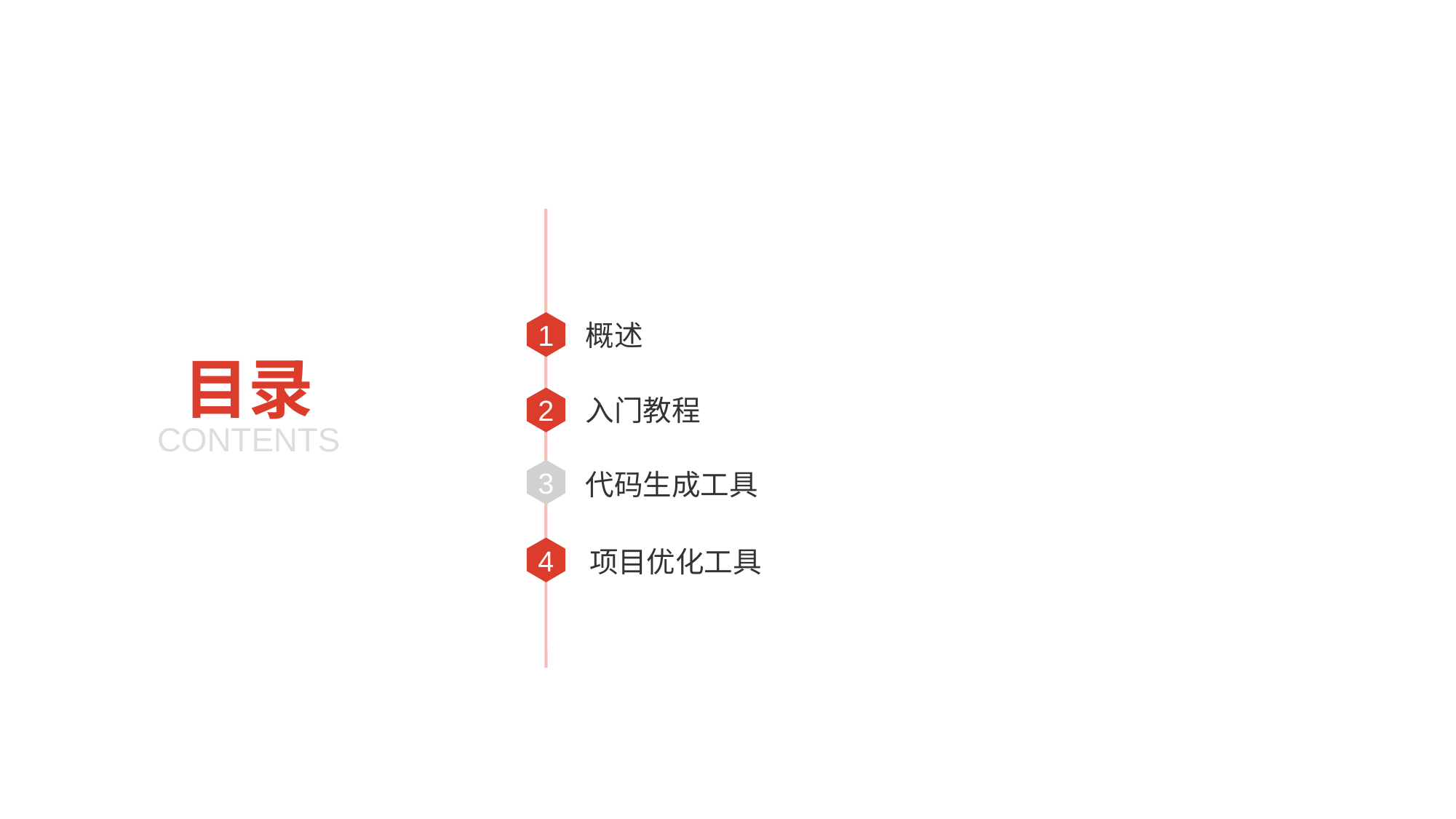

概述
1

目录
入门教程
2

CONTENTS
代码生成工具
3

项目优化工具
4